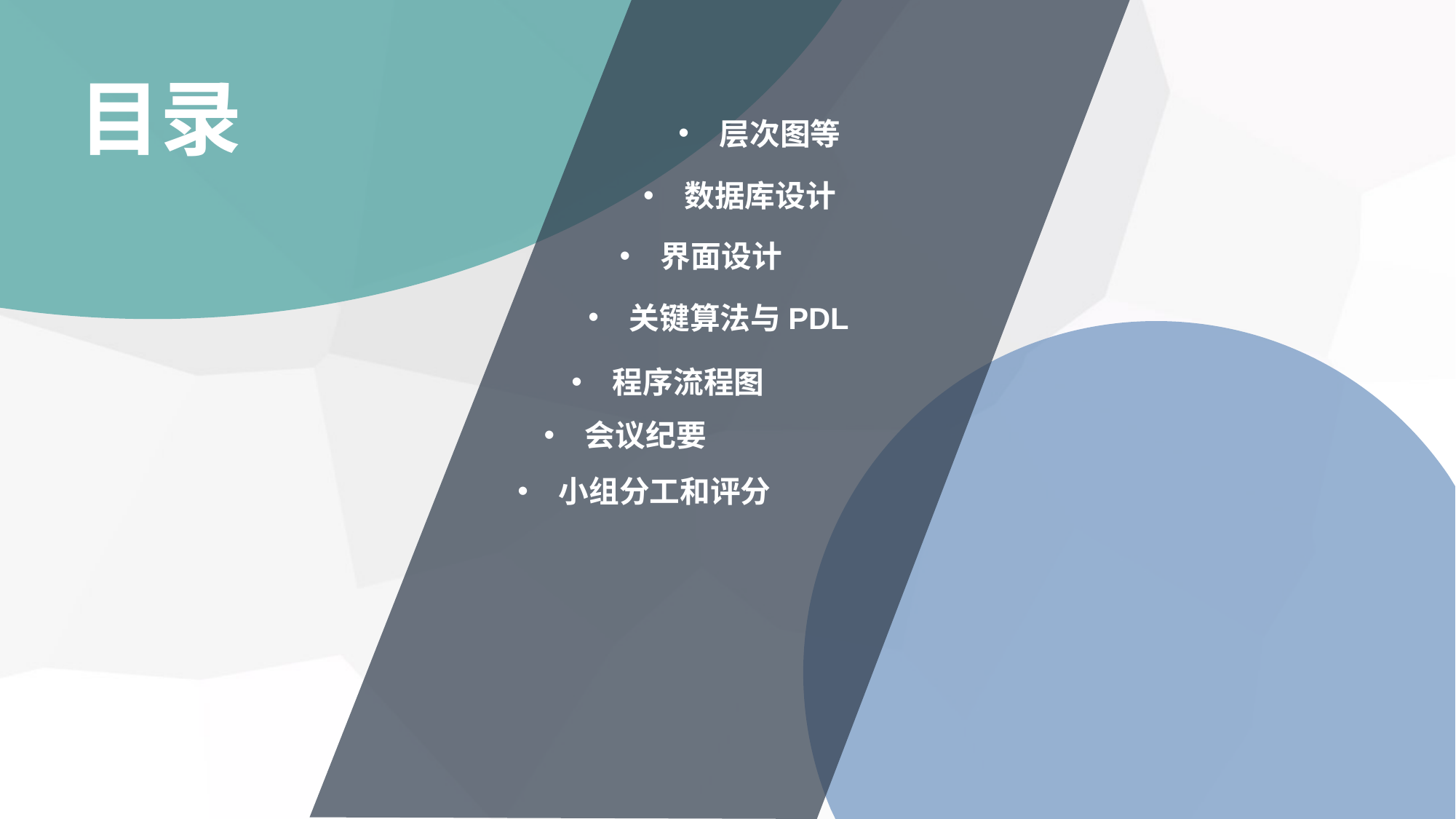

目录
层次图等
数据库设计
界面设计
关键算法与PDL

程序流程图
会议纪要
小组分工和评分